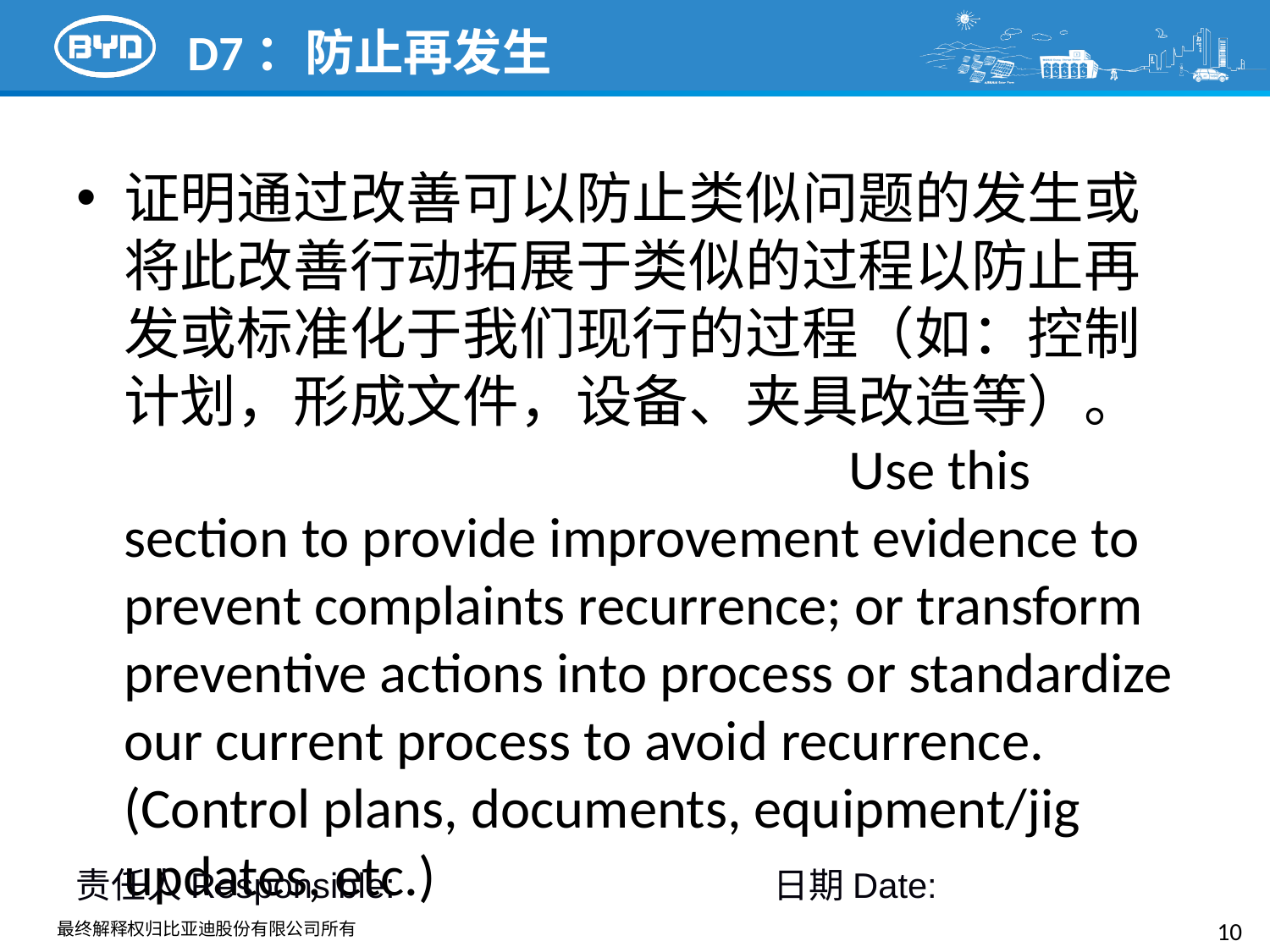

# D7：防止再发生
证明通过改善可以防止类似问题的发生或将此改善行动拓展于类似的过程以防止再发或标准化于我们现行的过程（如：控制计划，形成文件，设备、夹具改造等）。                                                             Use this section to provide improvement evidence to prevent complaints recurrence; or transform preventive actions into process or standardize our current process to avoid recurrence. (Control plans, documents, equipment/jig updates, etc.)
责任人Responsible:                                      日期Date:
10